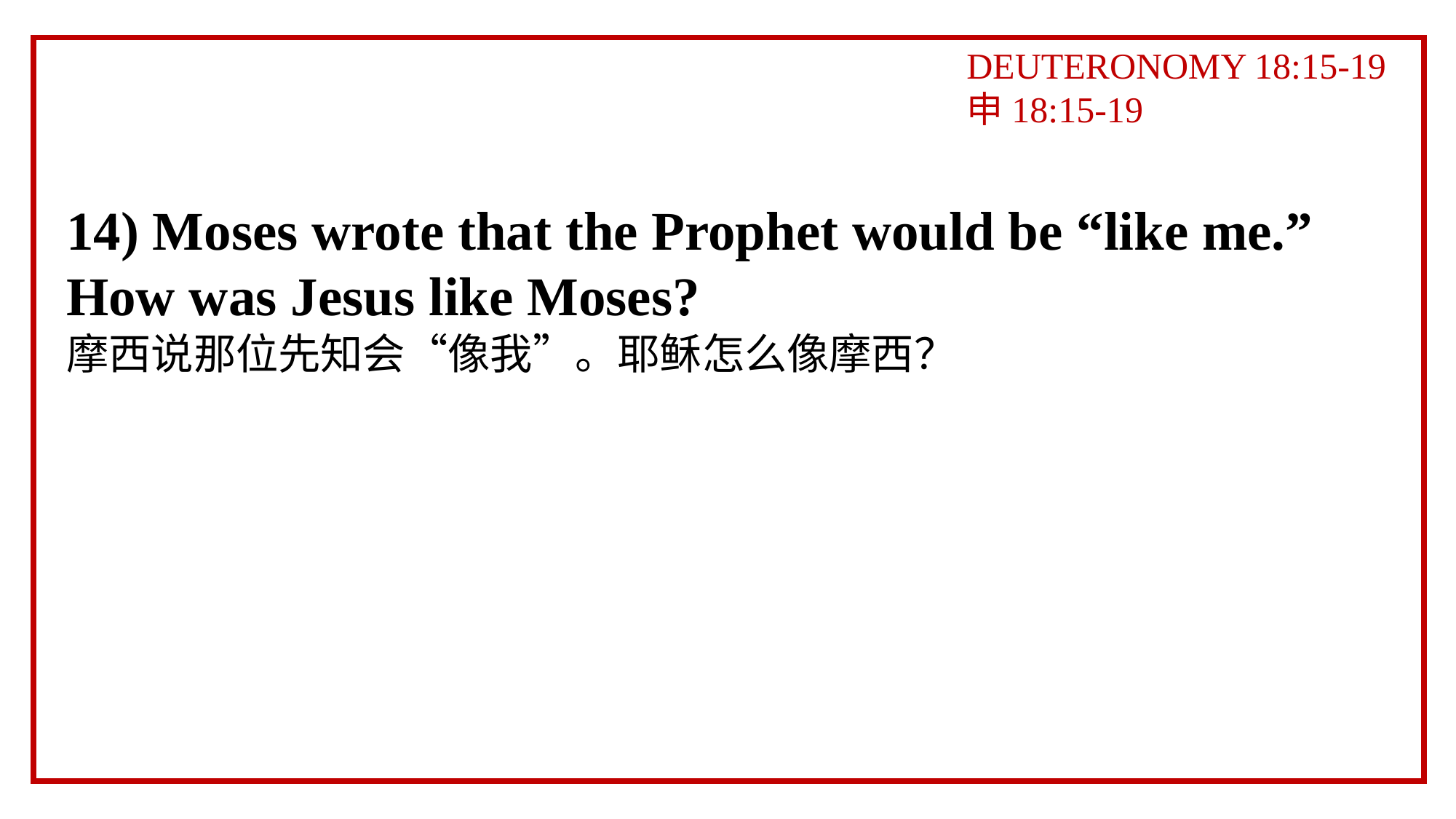

DEUTERONOMY 18:15-19
申18:15-19
14) Moses wrote that the Prophet would be “like me.” How was Jesus like Moses?
摩西说那位先知会“像我”。耶稣怎么像摩西？